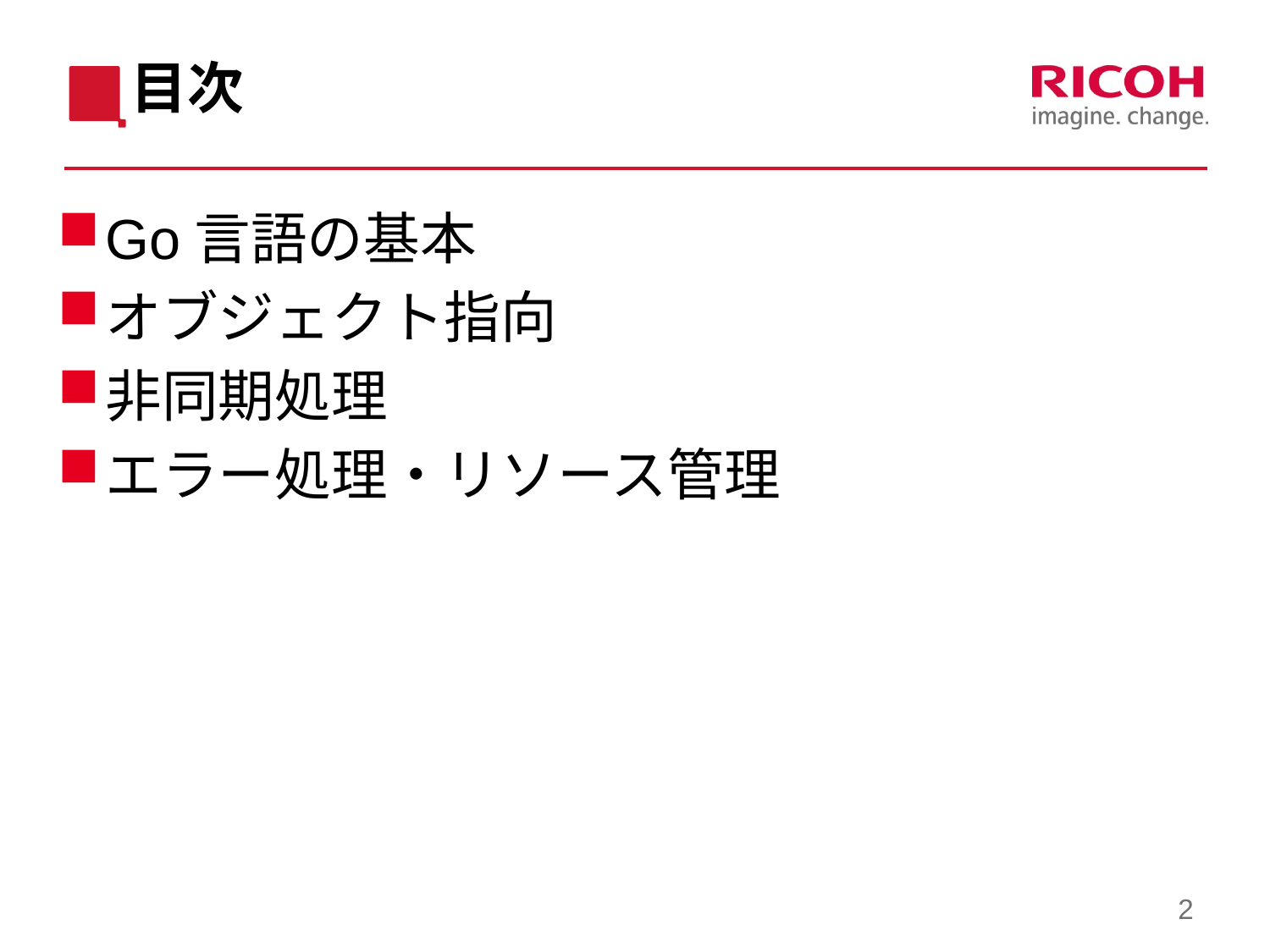

# 目次
Go言語の基本
オブジェクト指向
非同期処理
エラー処理・リソース管理
2